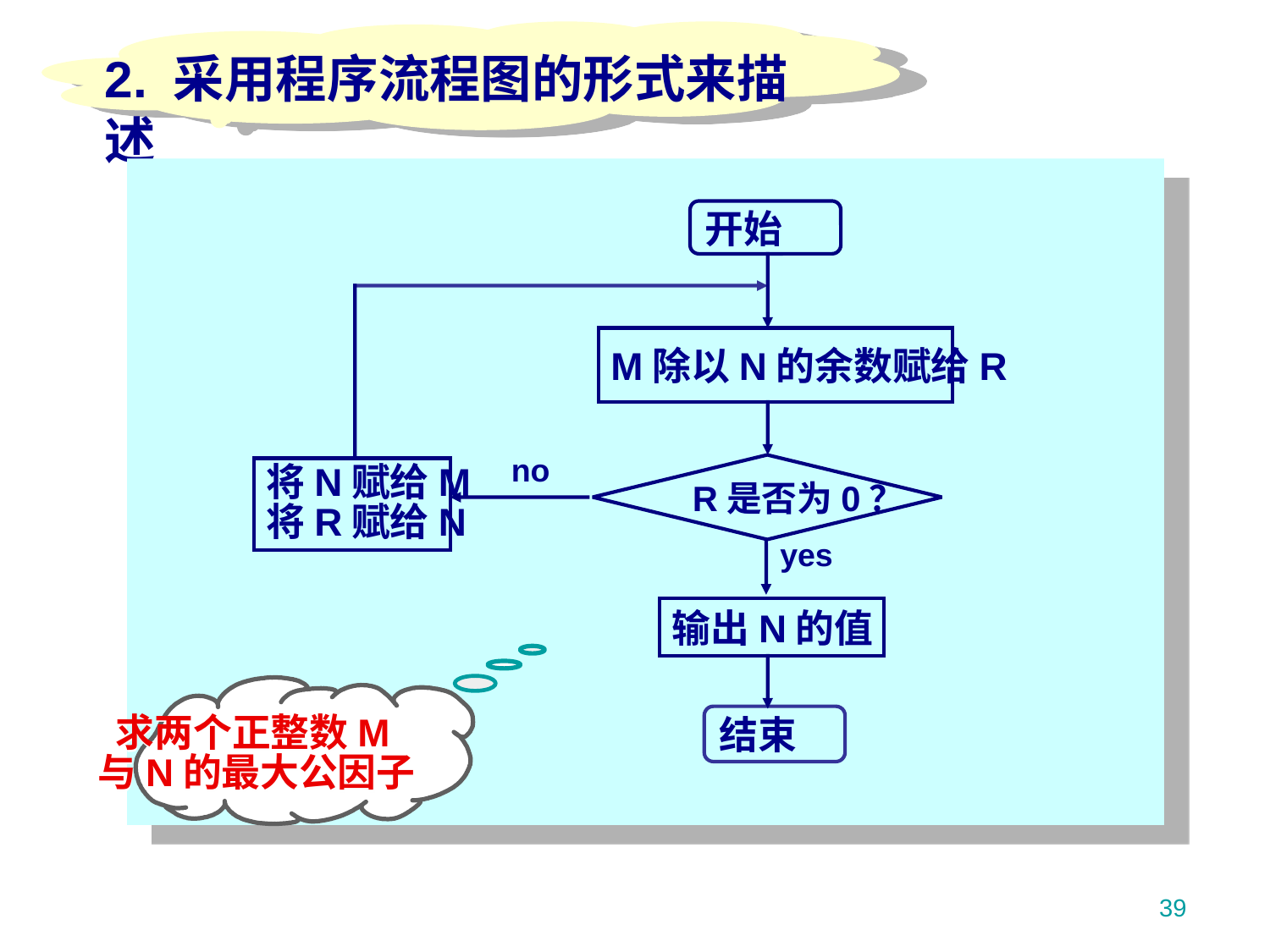

2. 采用程序流程图的形式来描述

开始

M除以N的余数赋给R

no
R是否为0？
将N赋给M
将R赋给N

yes

输出N的值

结束

 求两个正整数M
与N的最大公因子
39